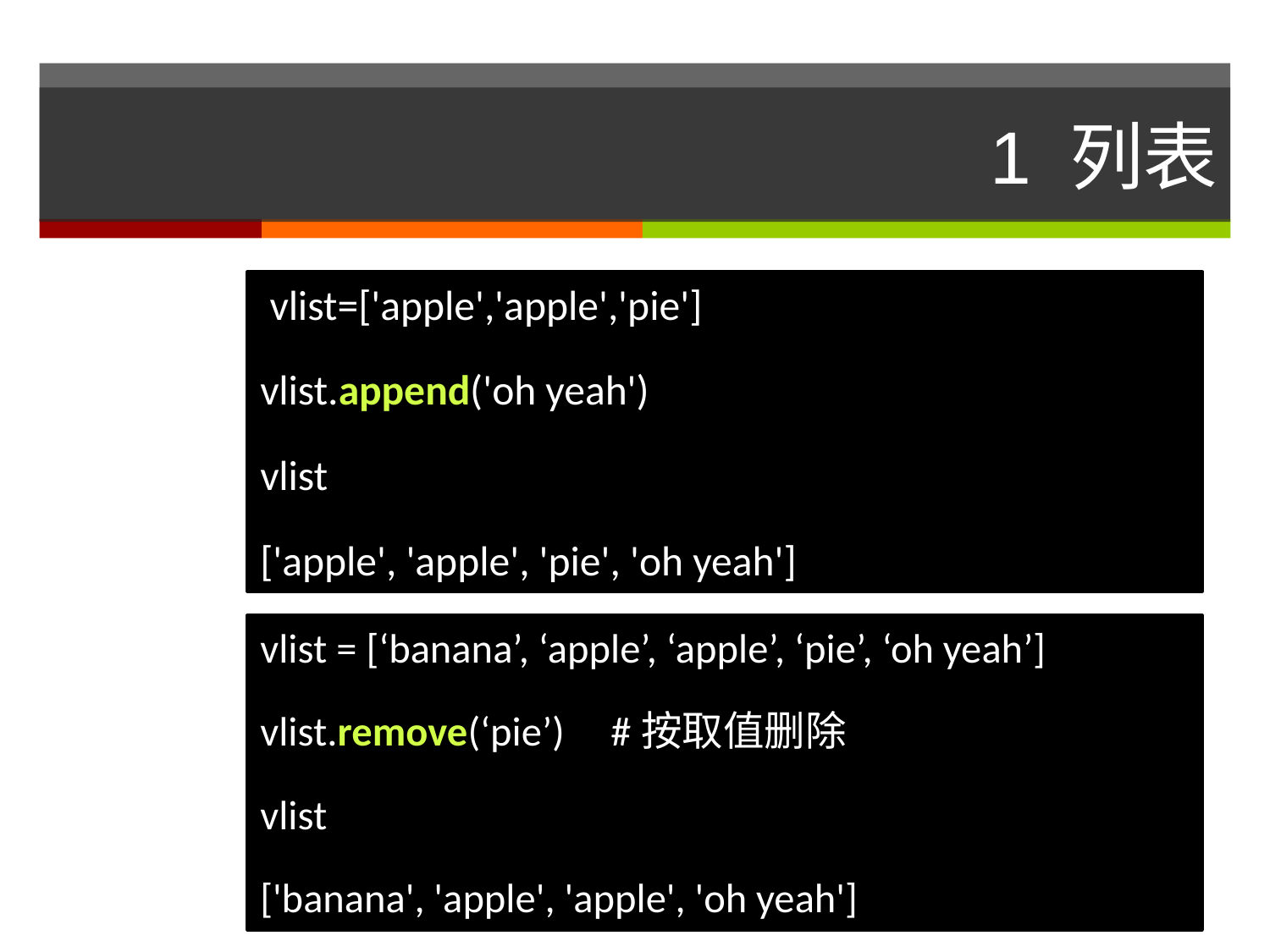

# 1 列表
 vlist=['apple','apple','pie']
vlist.append('oh yeah')
vlist
['apple', 'apple', 'pie', 'oh yeah']
vlist = [‘banana’, ‘apple’, ‘apple’, ‘pie’, ‘oh yeah’]
vlist.remove(‘pie’)     #按取值删除
vlist
['banana', 'apple', 'apple', 'oh yeah']